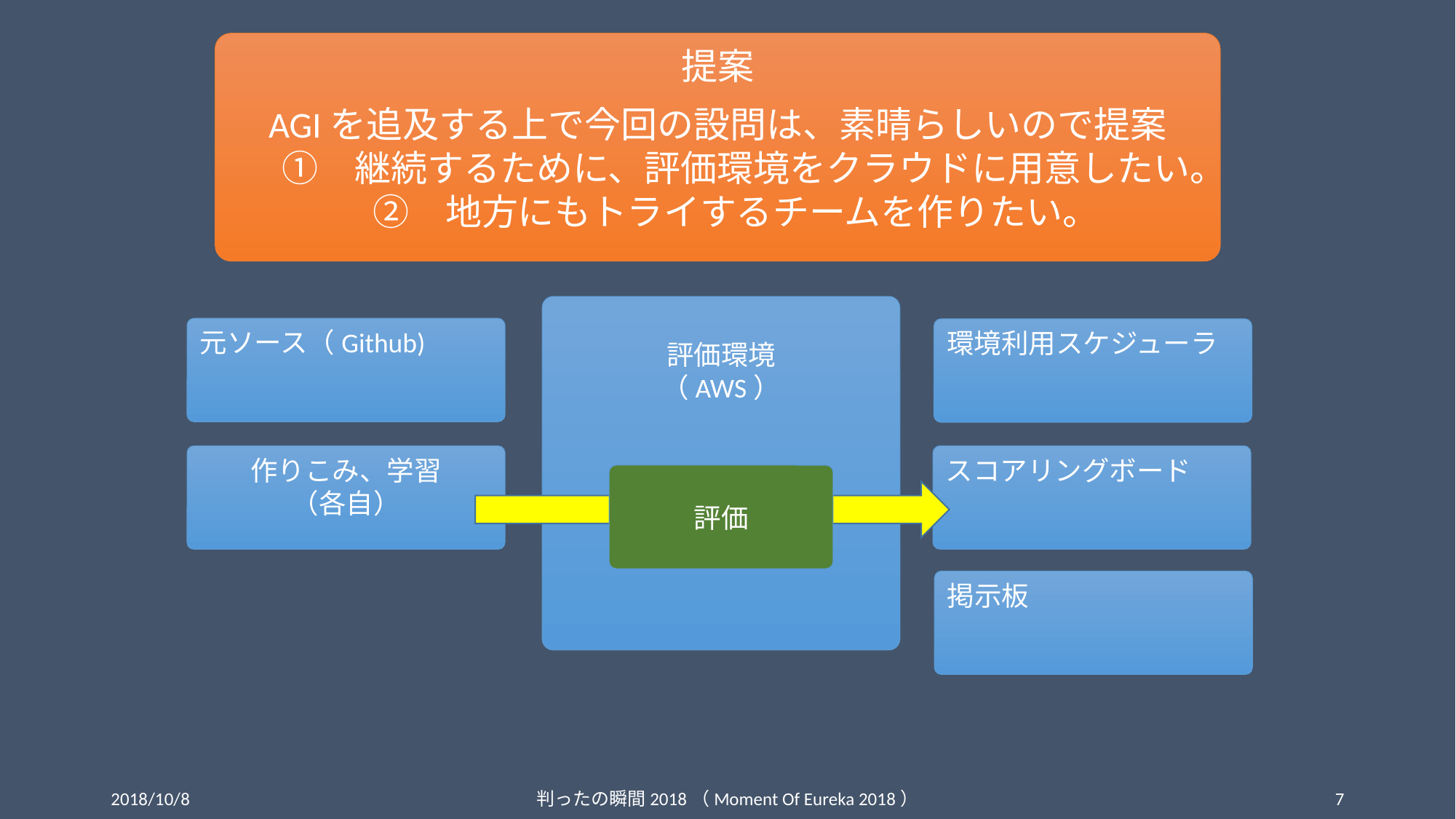

提案

AGIを追及する上で今回の設問は、素晴らしいので提案
　①　継続するために、評価環境をクラウドに用意したい。
　②　地方にもトライするチームを作りたい。

評価環境
（AWS）
元ソース（Github)
環境利用スケジューラ
作りこみ、学習
（各自）
スコアリングボード
評価

掲示板
2018/10/8
判ったの瞬間2018（Moment Of Eureka 2018）
7